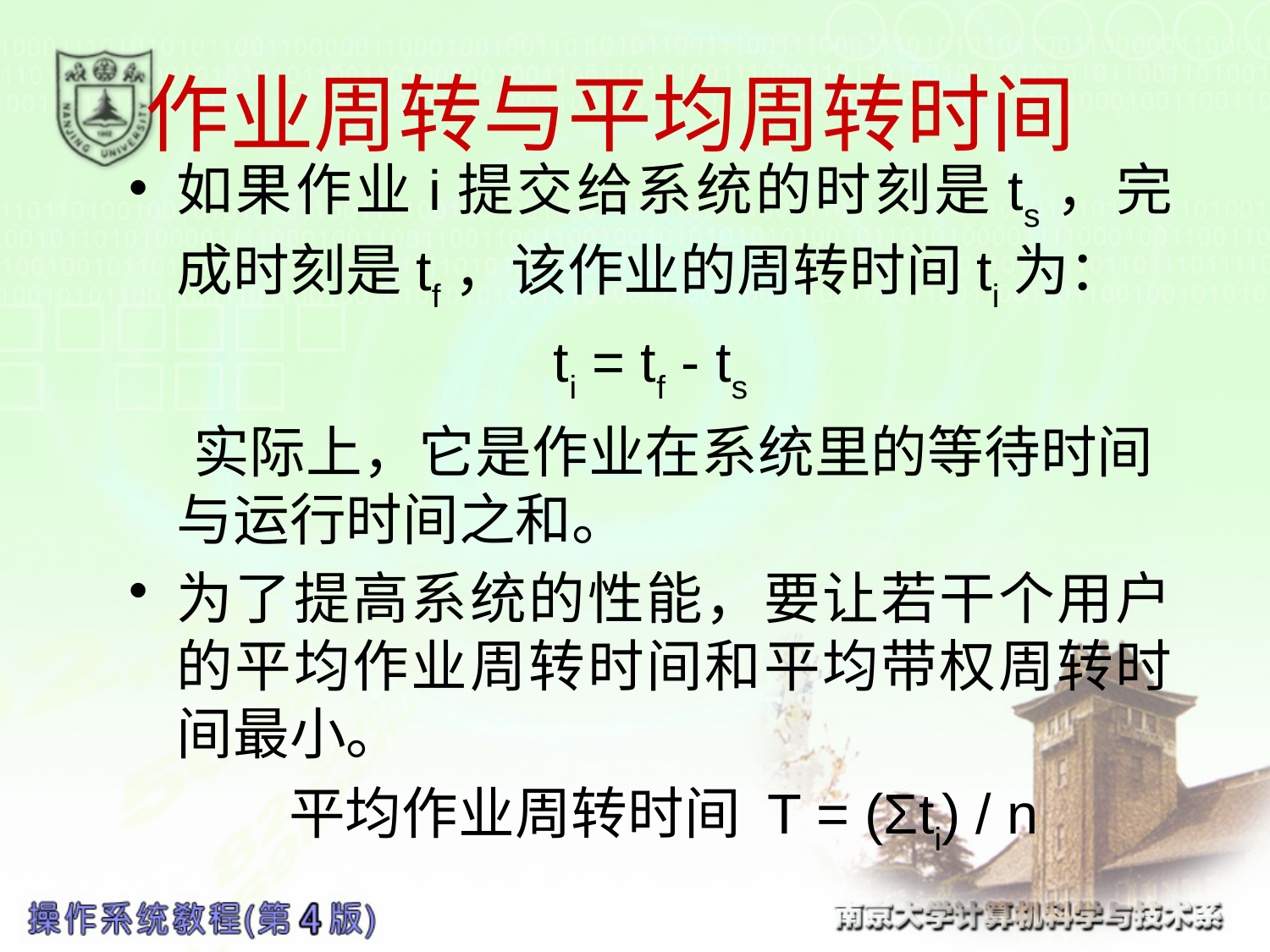

作业周转与平均周转时间
如果作业i提交给系统的时刻是ts，完成时刻是tf，该作业的周转时间ti为：
ti = tf - ts
    实际上，它是作业在系统里的等待时间与运行时间之和。
为了提高系统的性能，要让若干个用户的平均作业周转时间和平均带权周转时间最小。
 平均作业周转时间 T = (Σti) / n